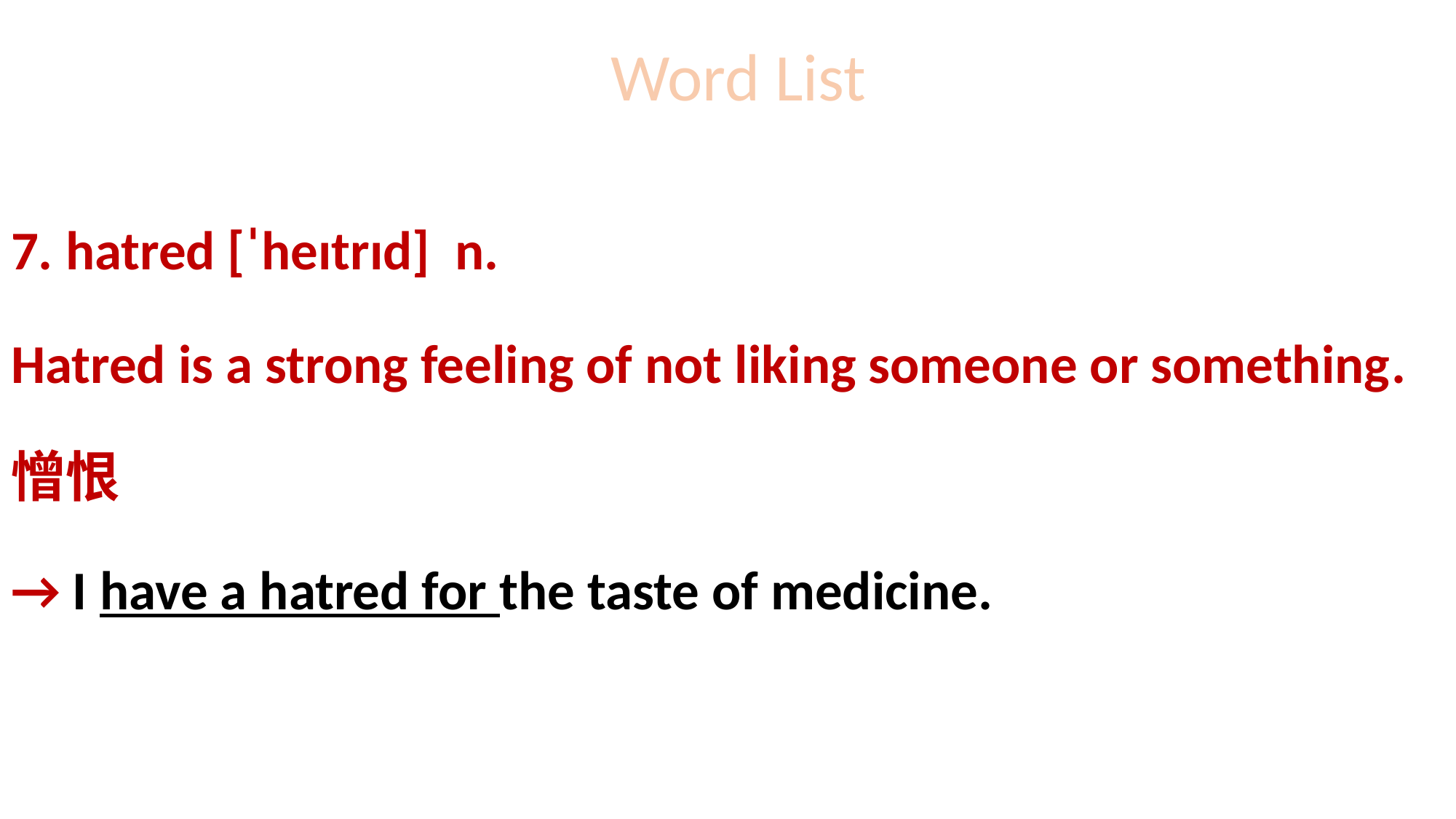

# Word List
7. hatred [ˈheɪtrɪd]  n.
Hatred is a strong feeling of not liking someone or something.
憎恨
→ I have a hatred for the taste of medicine.